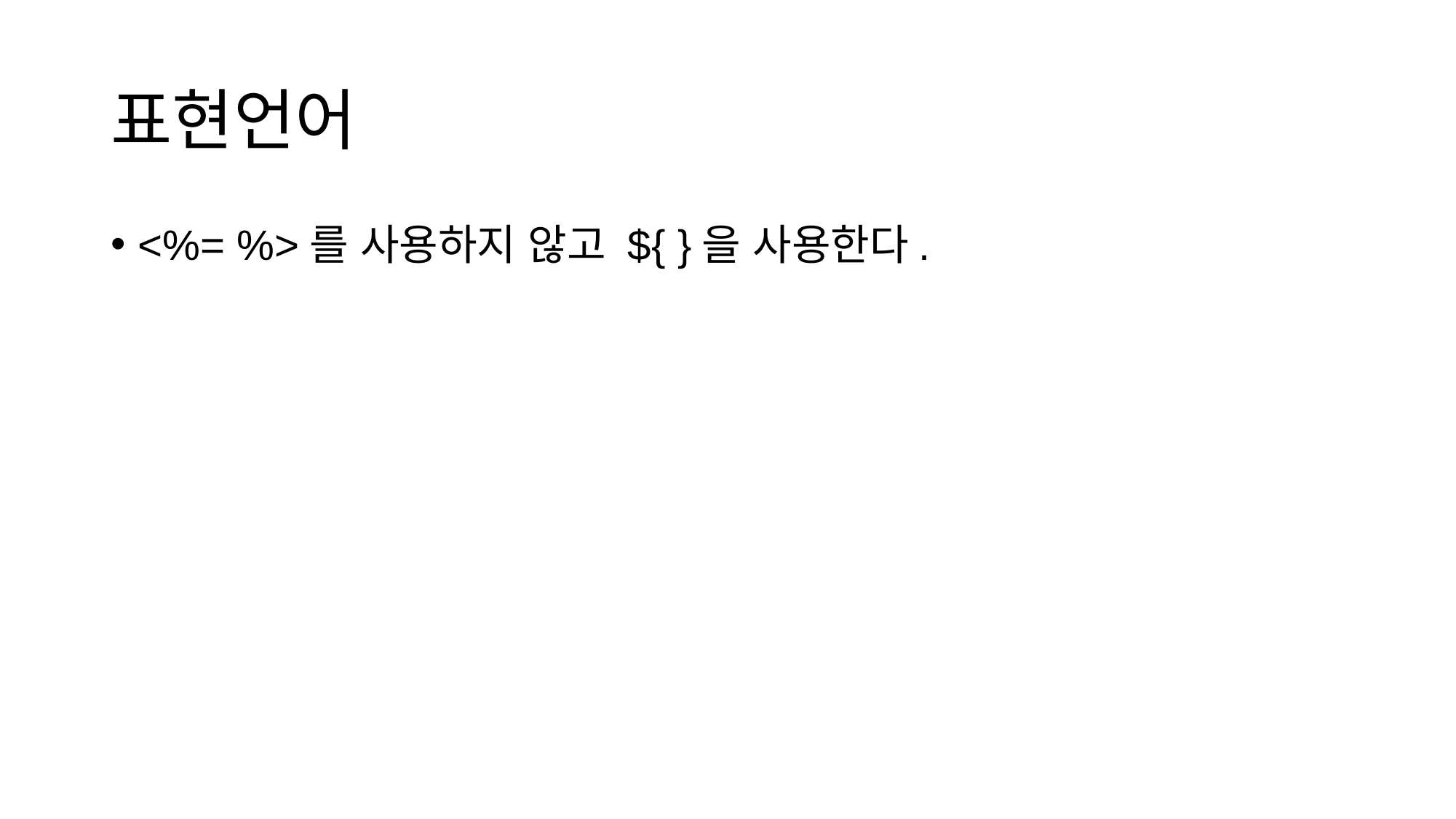

# 표현언어
<%= %>를 사용하지 않고 ${ }을 사용한다.